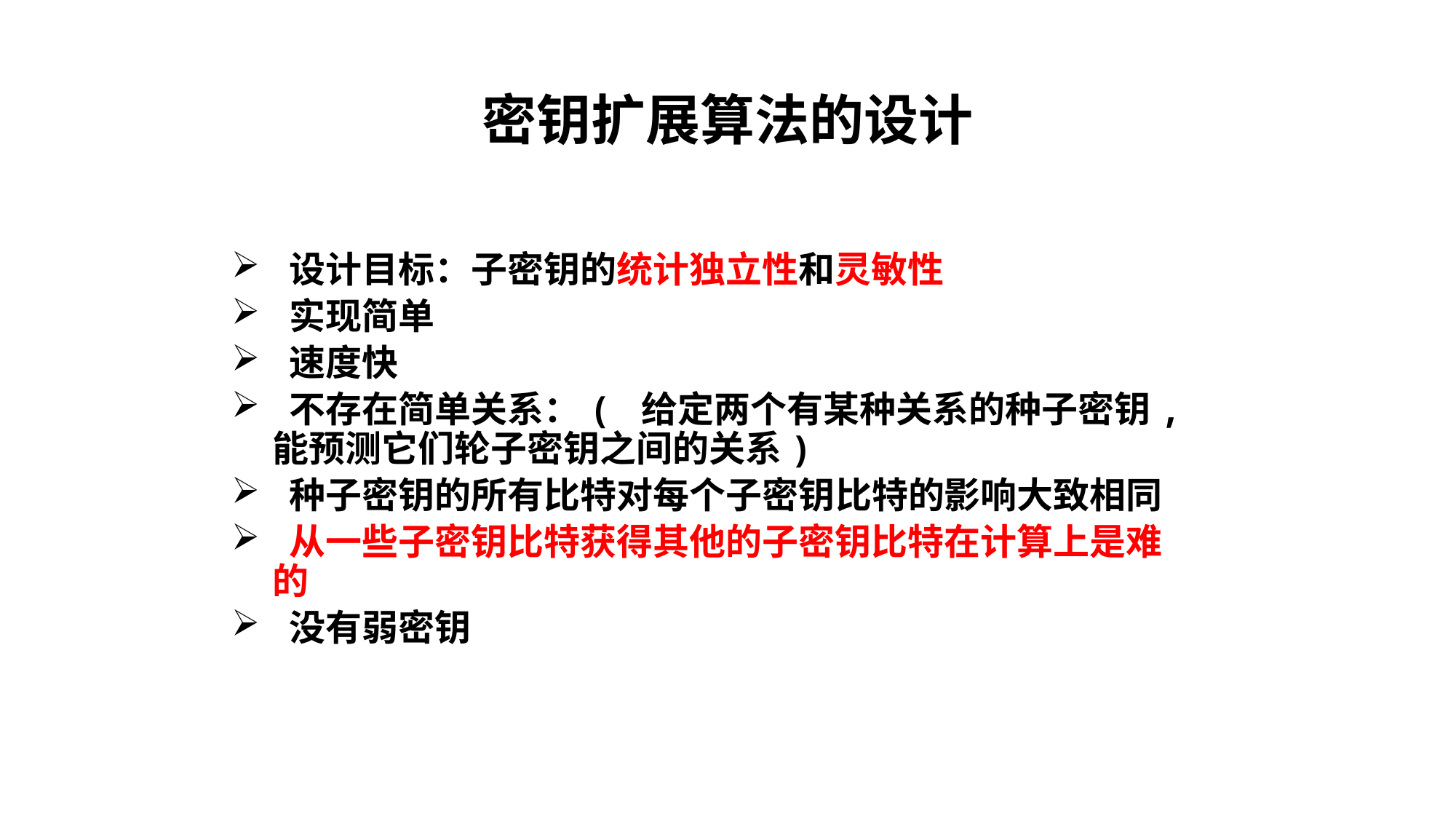

# 密钥扩展算法的设计
 设计目标：子密钥的统计独立性和灵敏性
 实现简单
 速度快
 不存在简单关系：( 给定两个有某种关系的种子密钥,能预测它们轮子密钥之间的关系)
 种子密钥的所有比特对每个子密钥比特的影响大致相同
 从一些子密钥比特获得其他的子密钥比特在计算上是难的
 没有弱密钥

47